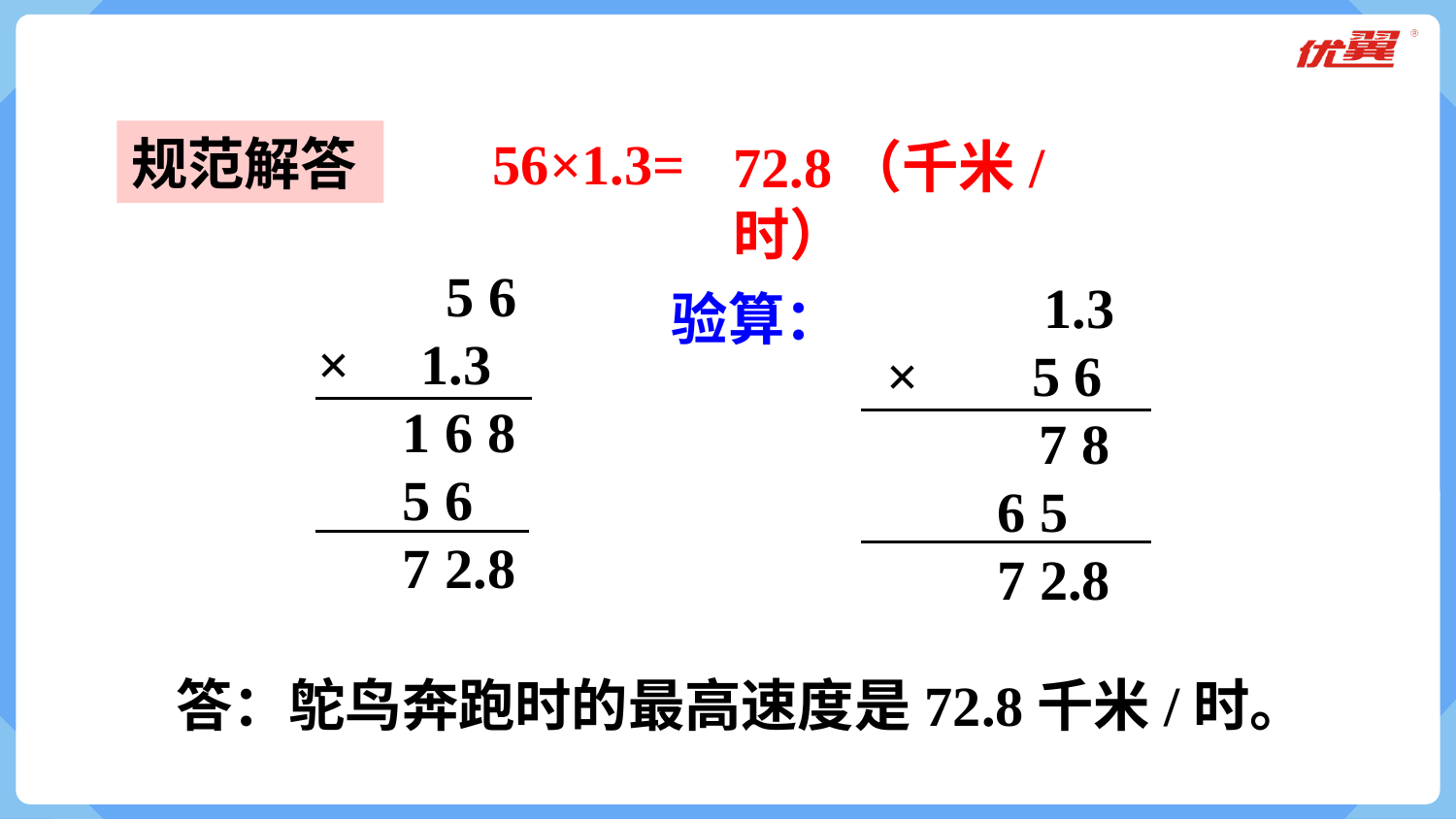

规范解答
56×1.3=
72.8（千米/时）
      5 6
                   ×     1.3
                         1 6 8
                         5 6
                         7 2.8
            1.3
×        5 6
                            7 8
                         6 5
                         7 2.8
验算：
答：鸵鸟奔跑时的最高速度是72.8千米/时。